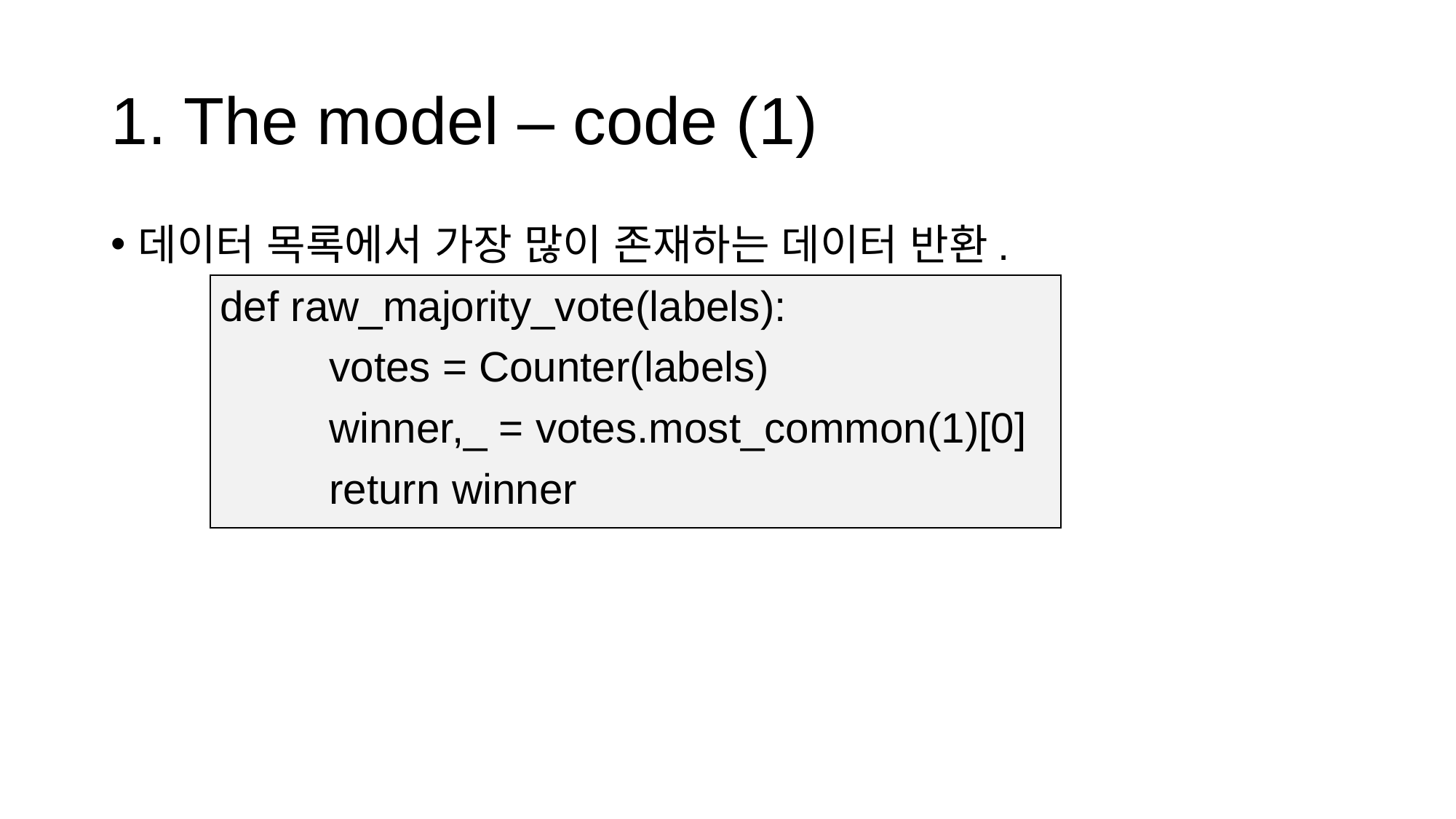

# 1. The model – code (1)
데이터 목록에서 가장 많이 존재하는 데이터 반환.
	def raw_majority_vote(labels):
		votes = Counter(labels)
		winner,_ = votes.most_common(1)[0]
		return winner